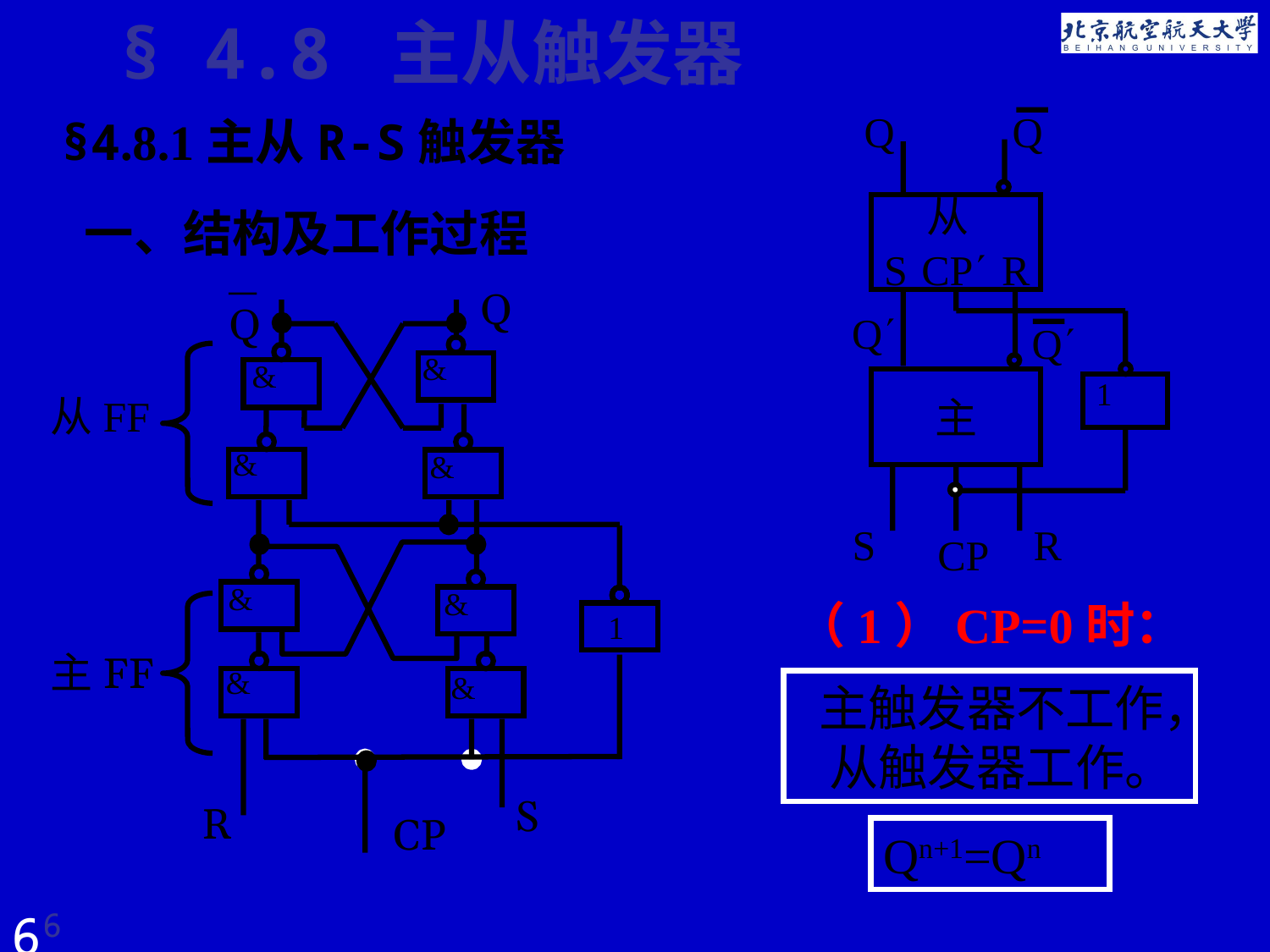

§ 4.8 主从触发器
Q
Q

从

S
CP′
R

Q′

Q′

主

S
R
CP
1
§4.8.1主从R-S触发器
一、结构及工作过程
_
Q
Q

S
R
CP
&
&
&
&
&
&
1
&
&

从FF

主FF
（1）CP=0时：
 主触发器不工作，   从触发器工作。

Qn+1=Qn
6
6